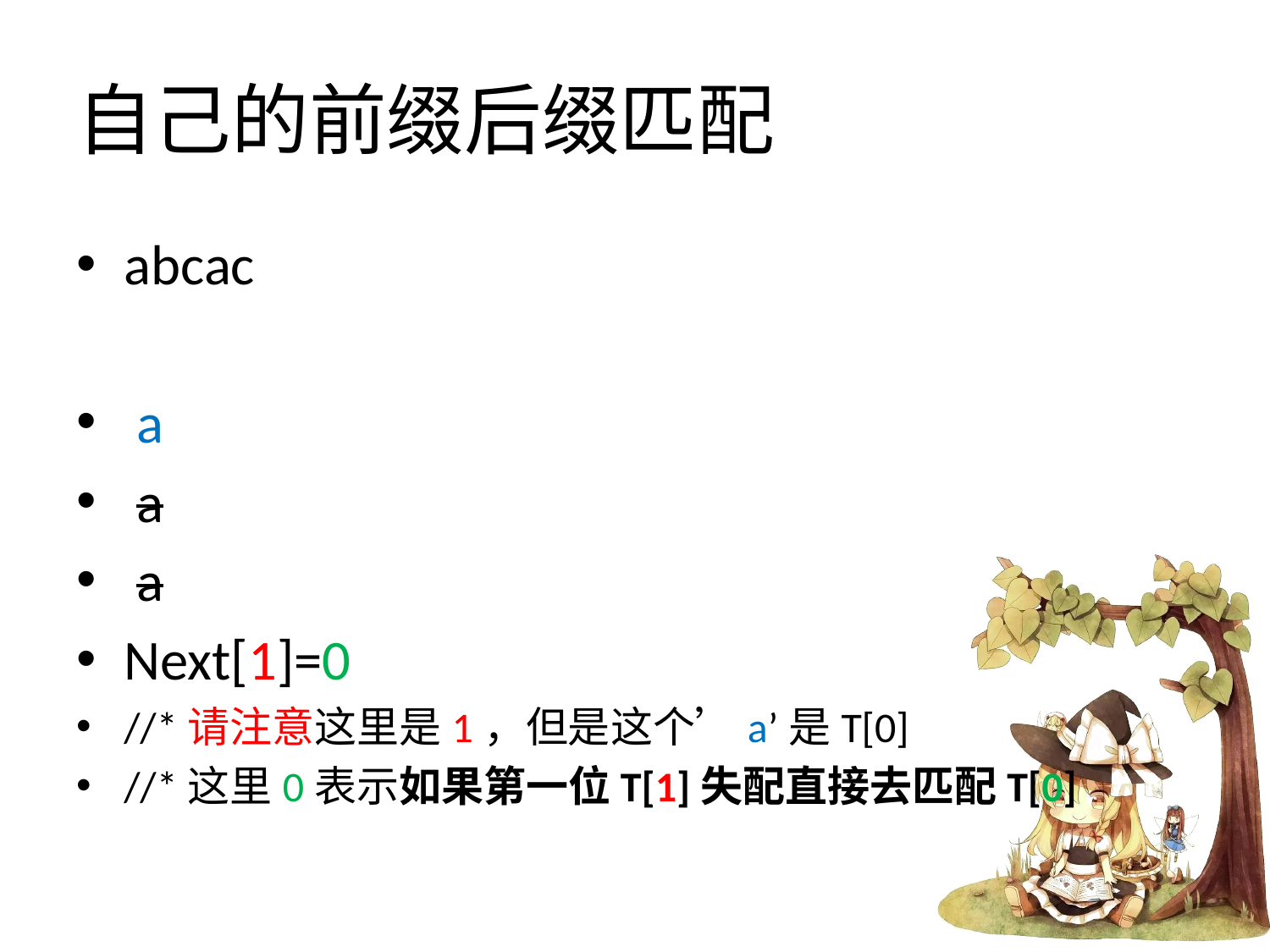

# 自己的前缀后缀匹配
abcac

 a
 a
 a
Next[1]=0
//*请注意这里是1，但是这个’a’是T[0]
//*这里0表示如果第一位T[1]失配直接去匹配T[0]